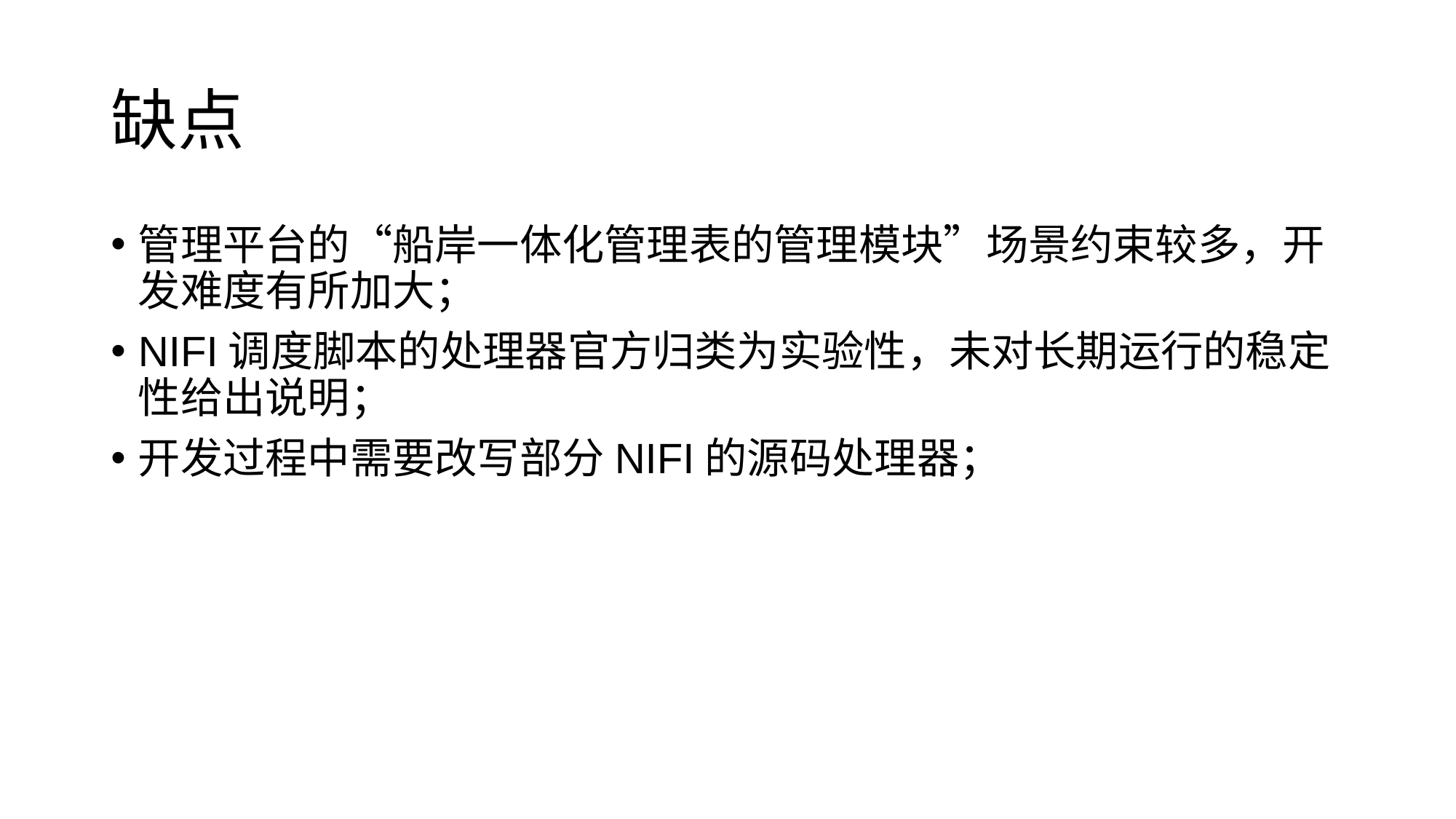

# 缺点
管理平台的“船岸一体化管理表的管理模块”场景约束较多，开发难度有所加大；
NIFI调度脚本的处理器官方归类为实验性，未对长期运行的稳定性给出说明；
开发过程中需要改写部分NIFI的源码处理器；